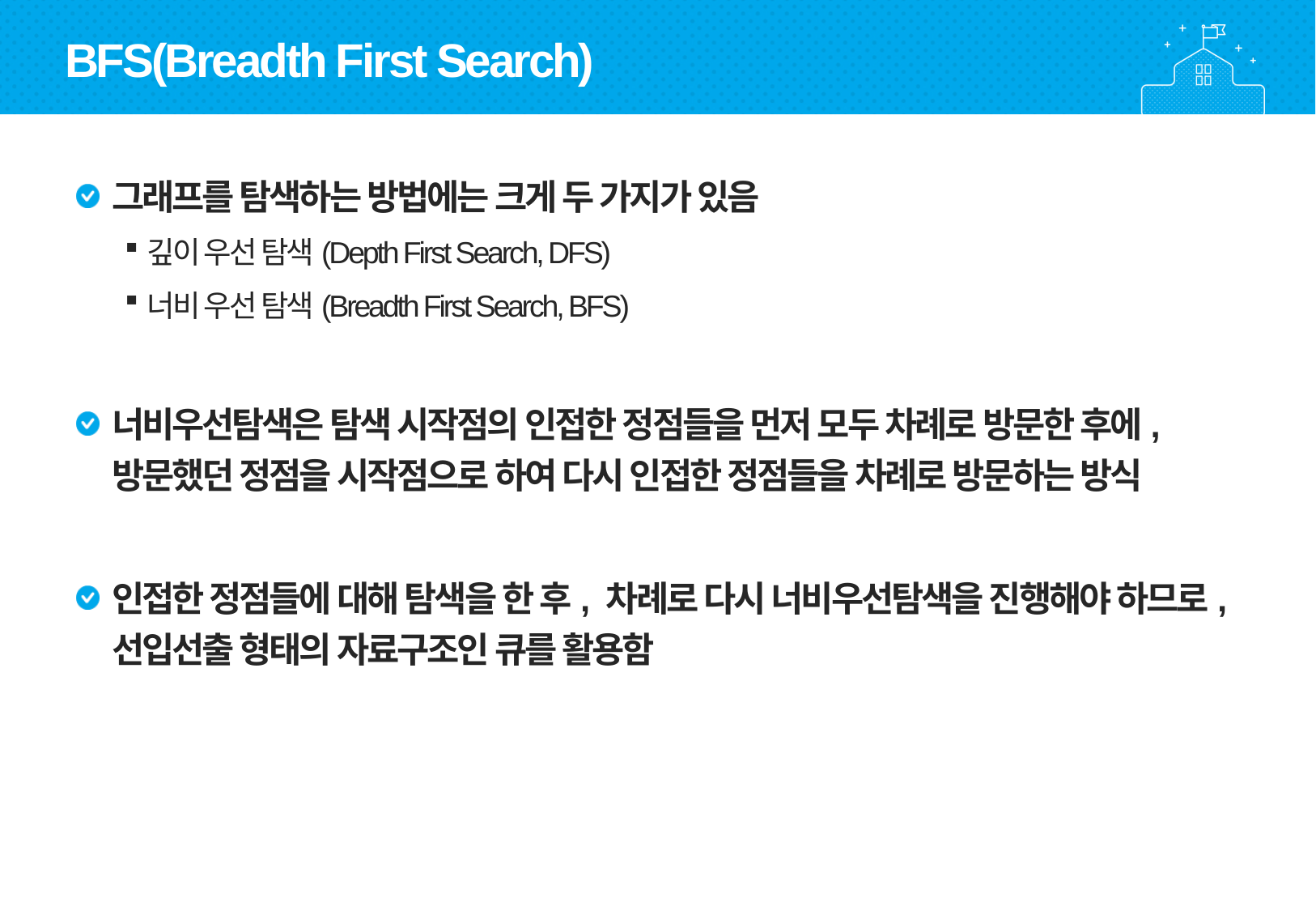

BFS(Breadth First Search)
그래프를 탐색하는 방법에는 크게 두 가지가 있음
깊이 우선 탐색(Depth First Search, DFS)
너비 우선 탐색(Breadth First Search, BFS)

너비우선탐색은 탐색 시작점의 인접한 정점들을 먼저 모두 차례로 방문한 후에, 방문했던 정점을 시작점으로 하여 다시 인접한 정점들을 차례로 방문하는 방식

인접한 정점들에 대해 탐색을 한 후, 차례로 다시 너비우선탐색을 진행해야 하므로, 선입선출 형태의 자료구조인 큐를 활용함